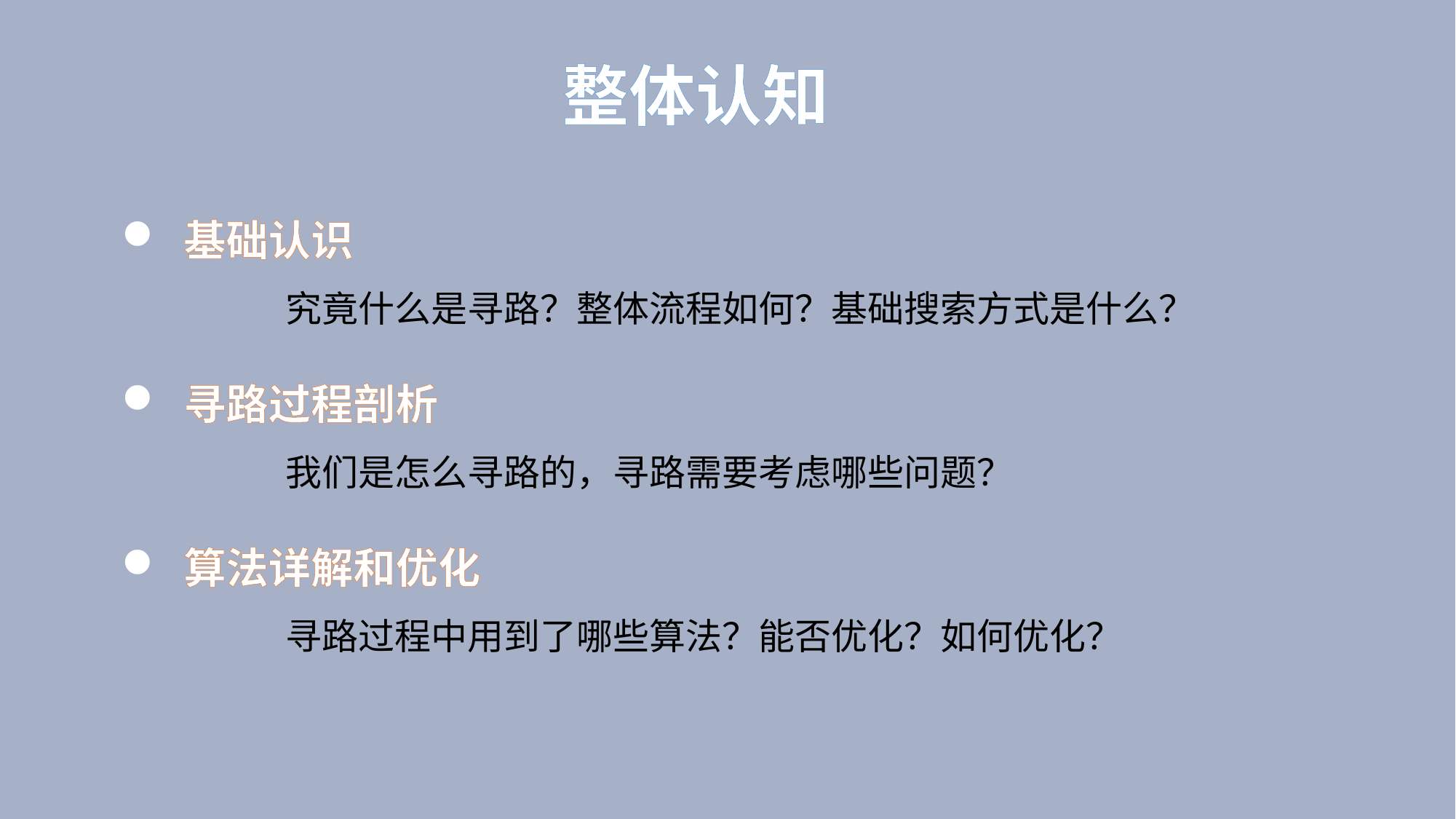

# 整体认知
 基础认识
	究竟什么是寻路？整体流程如何？基础搜索方式是什么？

 寻路过程剖析
	我们是怎么寻路的，寻路需要考虑哪些问题？

 算法详解和优化
	寻路过程中用到了哪些算法？能否优化？如何优化？